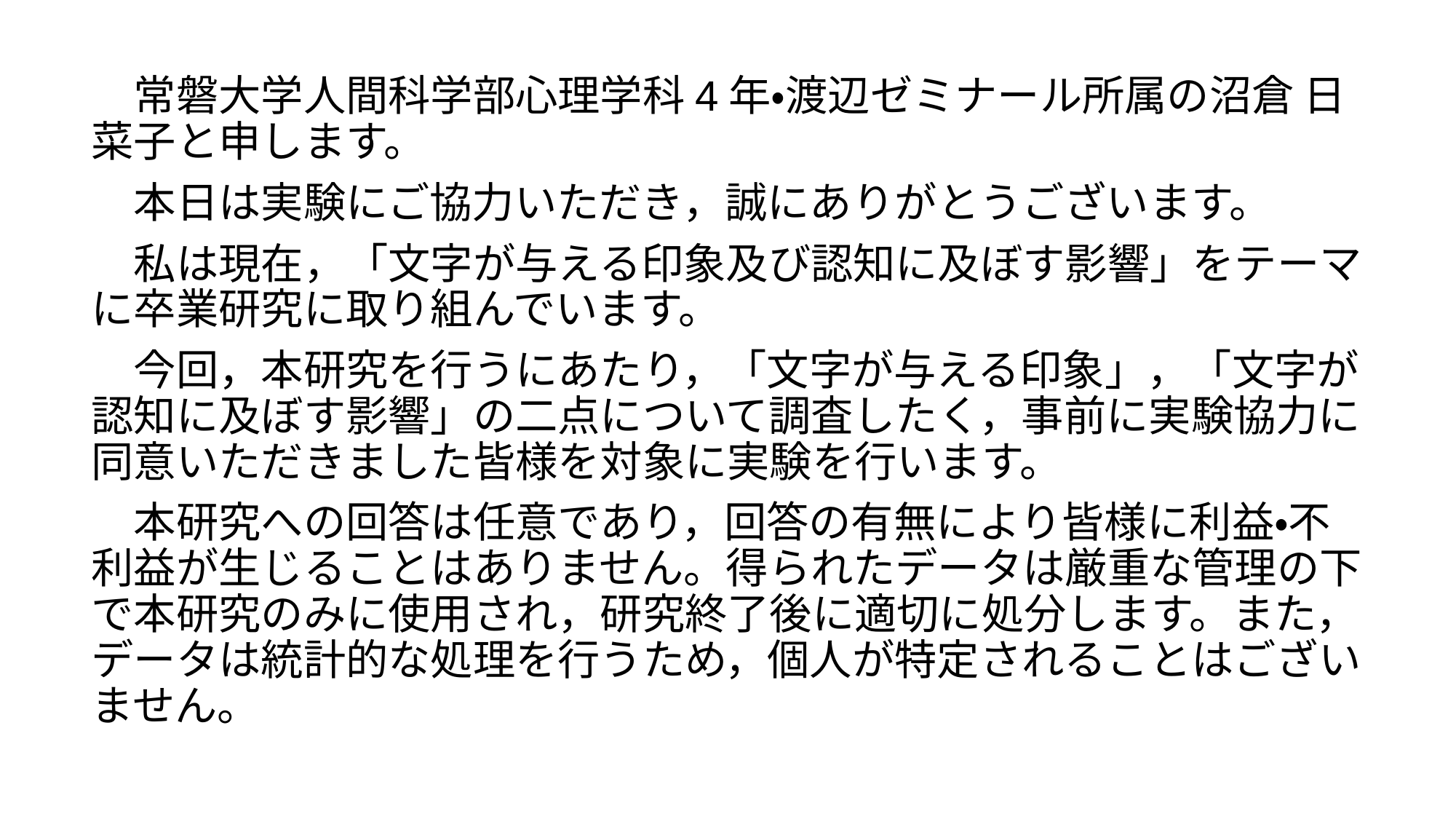

常磐大学人間科学部心理学科4年・渡辺ゼミナール所属の沼倉 日菜子と申します。
　本日は実験にご協力いただき，誠にありがとうございます。
　私は現在，「文字が与える印象及び認知に及ぼす影響」をテーマに卒業研究に取り組んでいます。
　今回，本研究を行うにあたり，「文字が与える印象」，「文字が認知に及ぼす影響」の二点について調査したく，事前に実験協力に同意いただきました皆様を対象に実験を行います。
　本研究への回答は任意であり，回答の有無により皆様に利益・不利益が生じることはありません。得られたデータは厳重な管理の下で本研究のみに使用され，研究終了後に適切に処分します。また，データは統計的な処理を行うため，個人が特定されることはございません。